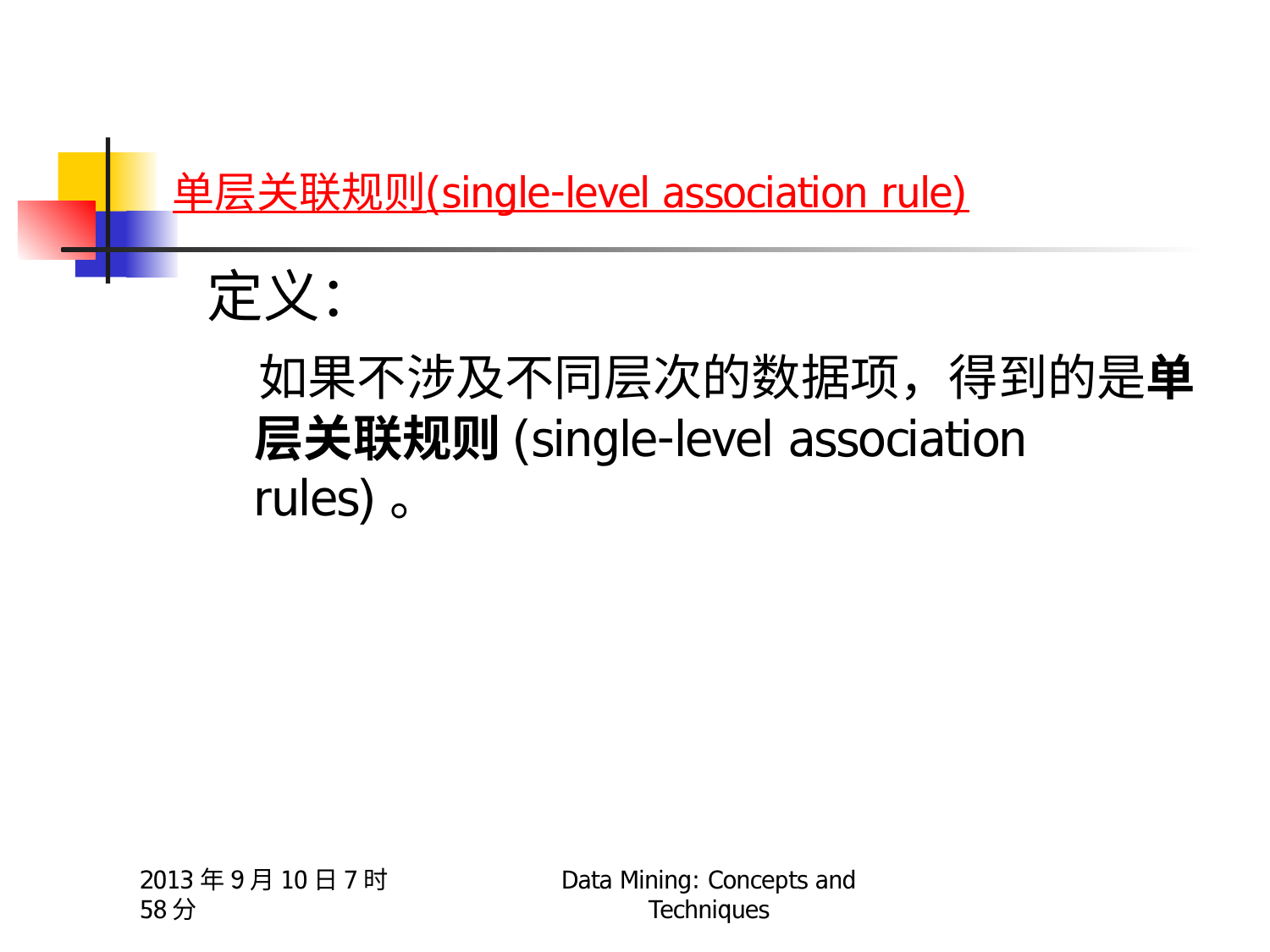

# 单层关联规则(single-level association rule)
定义：
   如果不涉及不同层次的数据项，得到的是单层关联规则(single-level association rules)。

2013年9月10日7时58分
Data Mining: Concepts and Techniques